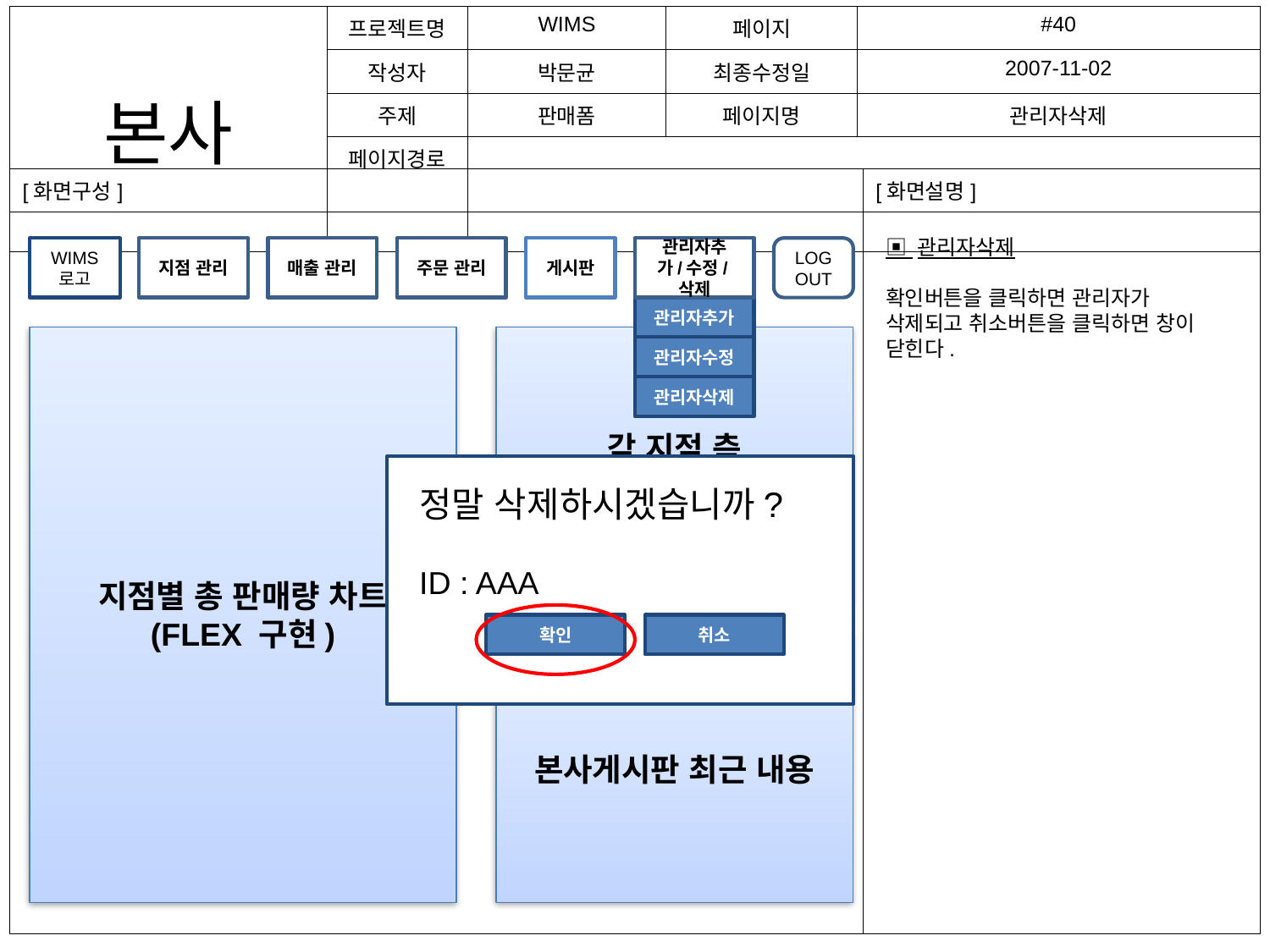

| 본사 | 프로젝트명 | WIMS | 페이지 | #40 |
| --- | --- | --- | --- | --- |
|  | 작성자 | 박문균 | 최종수정일 | 2007-11-02 |
|  | 주제 | 판매폼 | 페이지명 | 관리자삭제 |
|  | 페이지경로 |  |  |  |
| [화면구성] | [화면설명] |
| --- | --- |
|  |  |
▣ 관리자삭제

확인버튼을 클릭하면 관리자가 삭제되고 취소버튼을 클릭하면 창이 닫힌다.
관리자추가/수정/삭제
WIMS
로고
지점 관리
매출 관리
주문 관리
게시판
LOG OUT
관리자추가
지점별 총 판매량 차트
(FLEX 구현)
각 지점 측
주문요청 리스트
관리자수정
관리자삭제

정말 삭제하시겠습니까?

ID : AAA

확인
취소
본사게시판 최근 내용